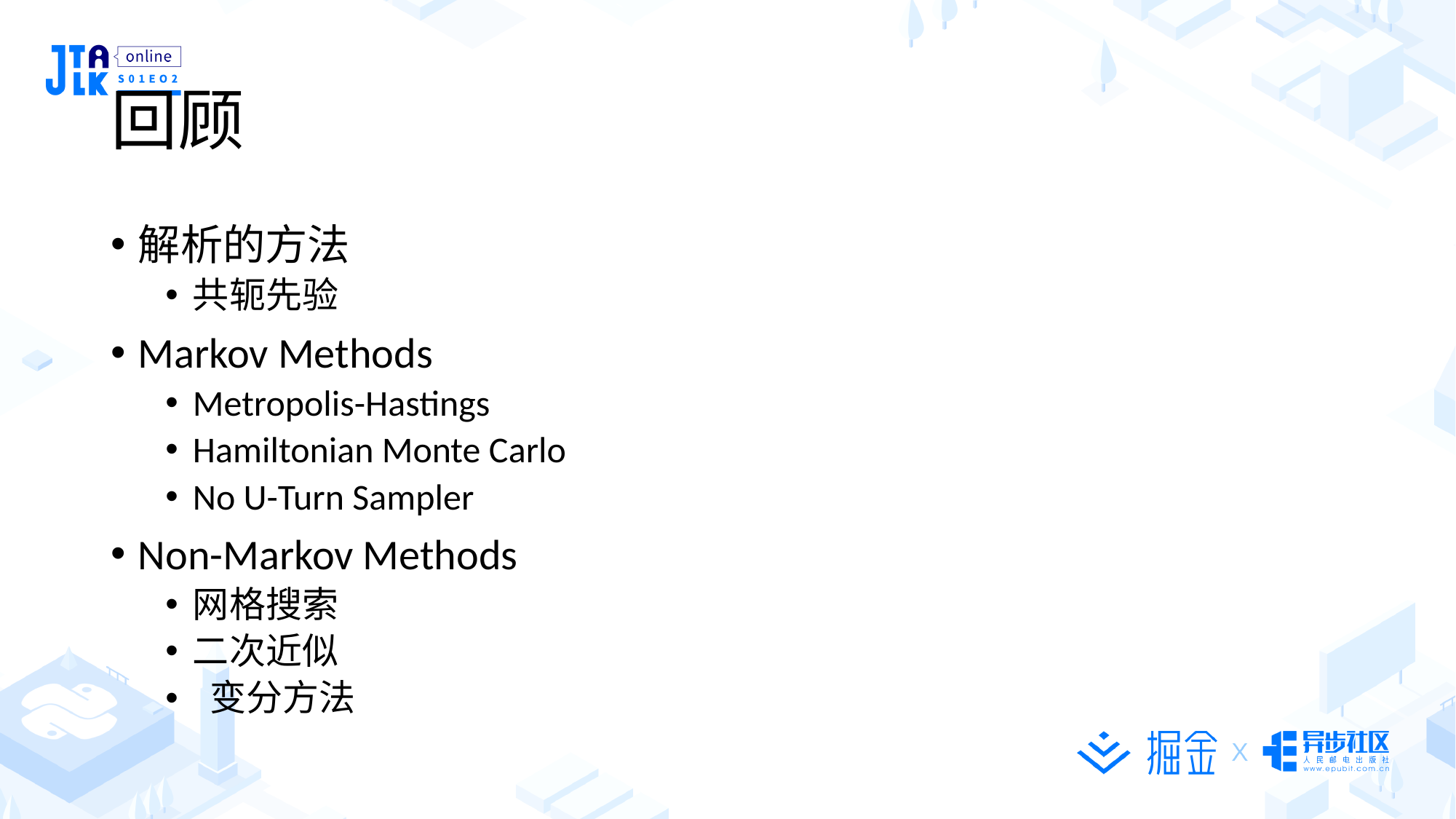

# 回顾
解析的方法
共轭先验
Markov Methods
Metropolis-Hastings
Hamiltonian Monte Carlo
No U-Turn Sampler
Non-Markov Methods
网格搜索
二次近似
 变分方法